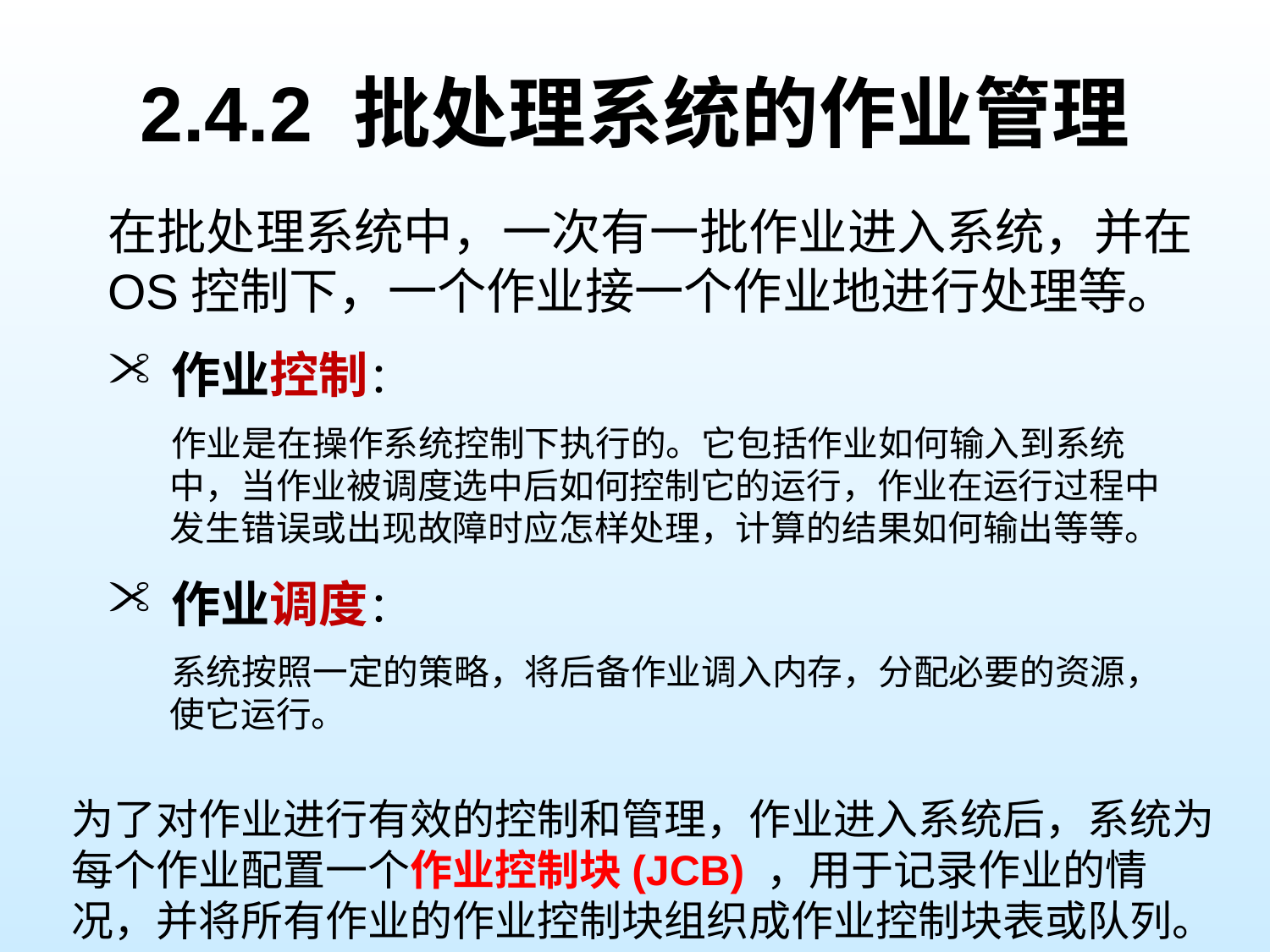

# 2.4.2 批处理系统的作业管理
在批处理系统中，一次有一批作业进入系统，并在OS控制下，一个作业接一个作业地进行处理等。
作业控制：
作业是在操作系统控制下执行的。它包括作业如何输入到系统中，当作业被调度选中后如何控制它的运行，作业在运行过程中发生错误或出现故障时应怎样处理，计算的结果如何输出等等。
作业调度：
系统按照一定的策略，将后备作业调入内存，分配必要的资源，使它运行。
为了对作业进行有效的控制和管理，作业进入系统后，系统为每个作业配置一个作业控制块(JCB) ，用于记录作业的情况，并将所有作业的作业控制块组织成作业控制块表或队列。